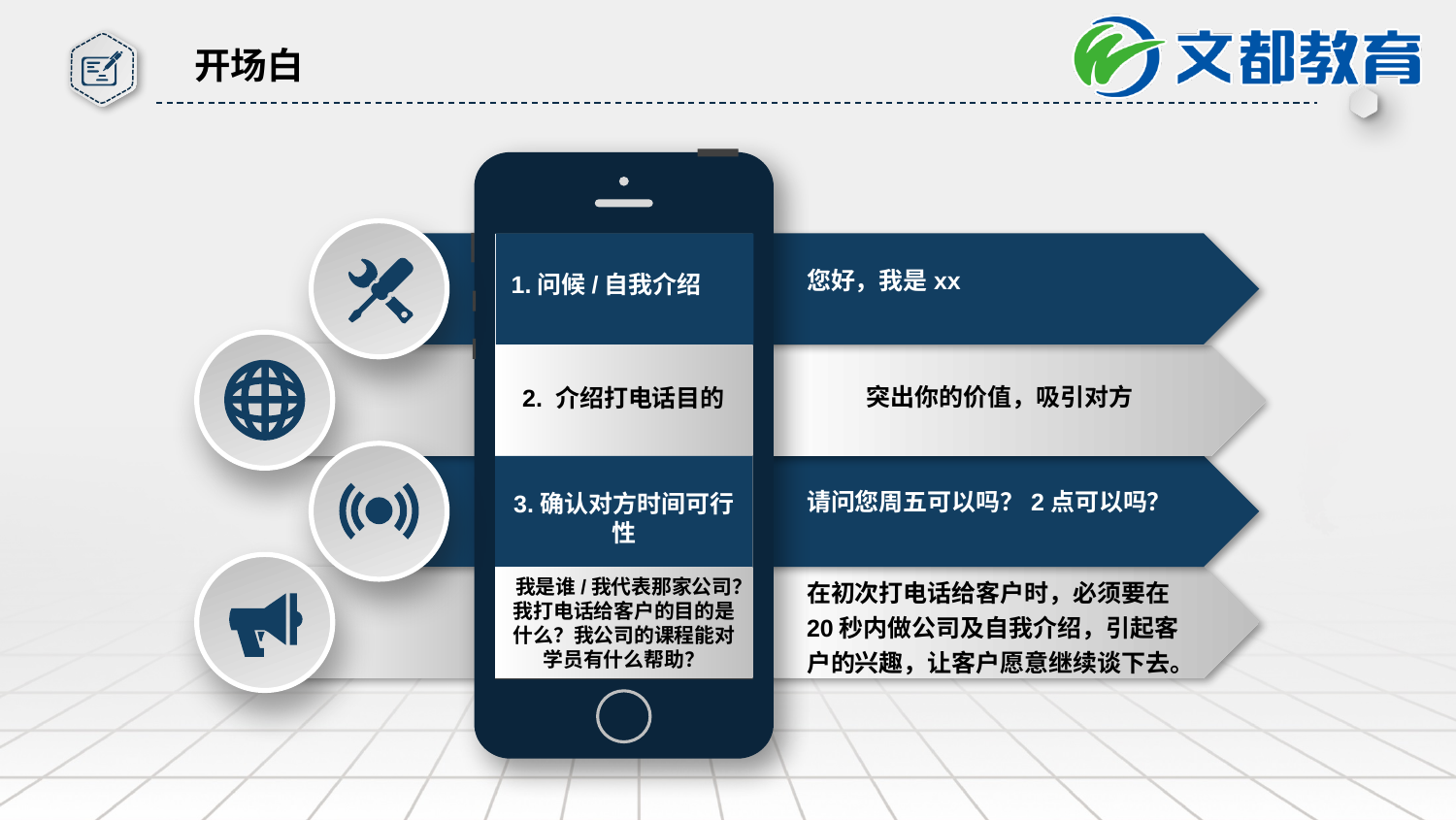

开场白

1.问候/自我介绍

您好，我是xx

2. 介绍打电话目的

突出你的价值，吸引对方

3.确认对方时间可行性
请问您周五可以吗？2点可以吗？

我是谁/我代表那家公司？我打电话给客户的目的是什么？我公司的课程能对学员有什么帮助？

在初次打电话给客户时，必须要在20秒内做公司及自我介绍，引起客户的兴趣，让客户愿意继续谈下去。